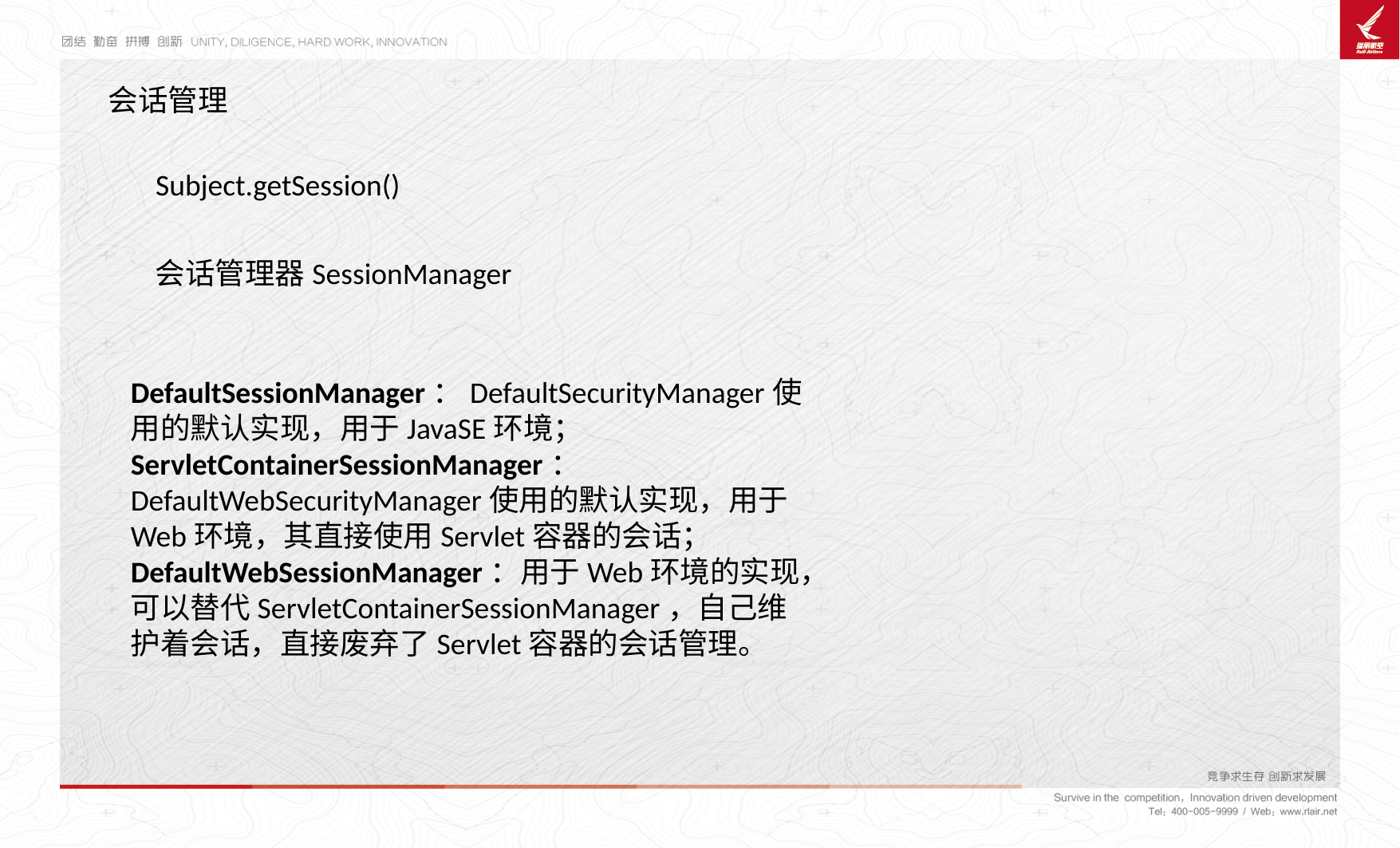

会话管理
Subject.getSession()
会话管理器SessionManager
DefaultSessionManager：DefaultSecurityManager使用的默认实现，用于JavaSE环境；
ServletContainerSessionManager：DefaultWebSecurityManager使用的默认实现，用于Web环境，其直接使用Servlet容器的会话；
DefaultWebSessionManager：用于Web环境的实现，可以替代ServletContainerSessionManager，自己维护着会话，直接废弃了Servlet容器的会话管理。